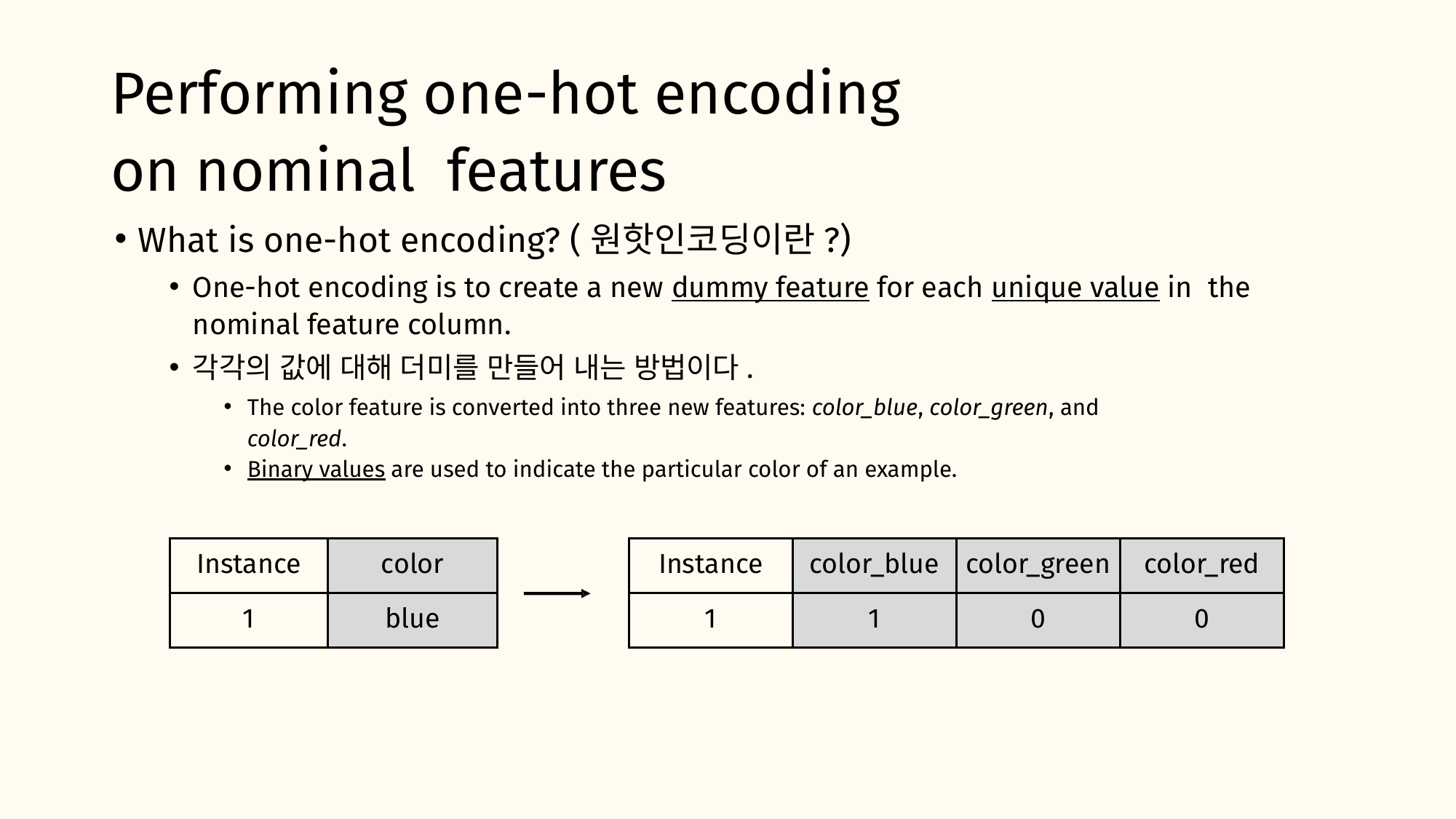

# Performing one-hot encoding on nominal  features
What is one-hot encoding? (원핫인코딩이란?)
One-hot encoding is to create a new dummy feature for each unique value in  the nominal feature column.
각각의 값에 대해 더미를 만들어 내는 방법이다.
The color feature is converted into three new features: color_blue, color_green, and
color_red.
Binary values are used to indicate the particular color of an example.
| Instance | color |
| --- | --- |
| 1 | blue |
| Instance | color\_blue | color\_green | color\_red |
| --- | --- | --- | --- |
| 1 | 1 | 0 | 0 |